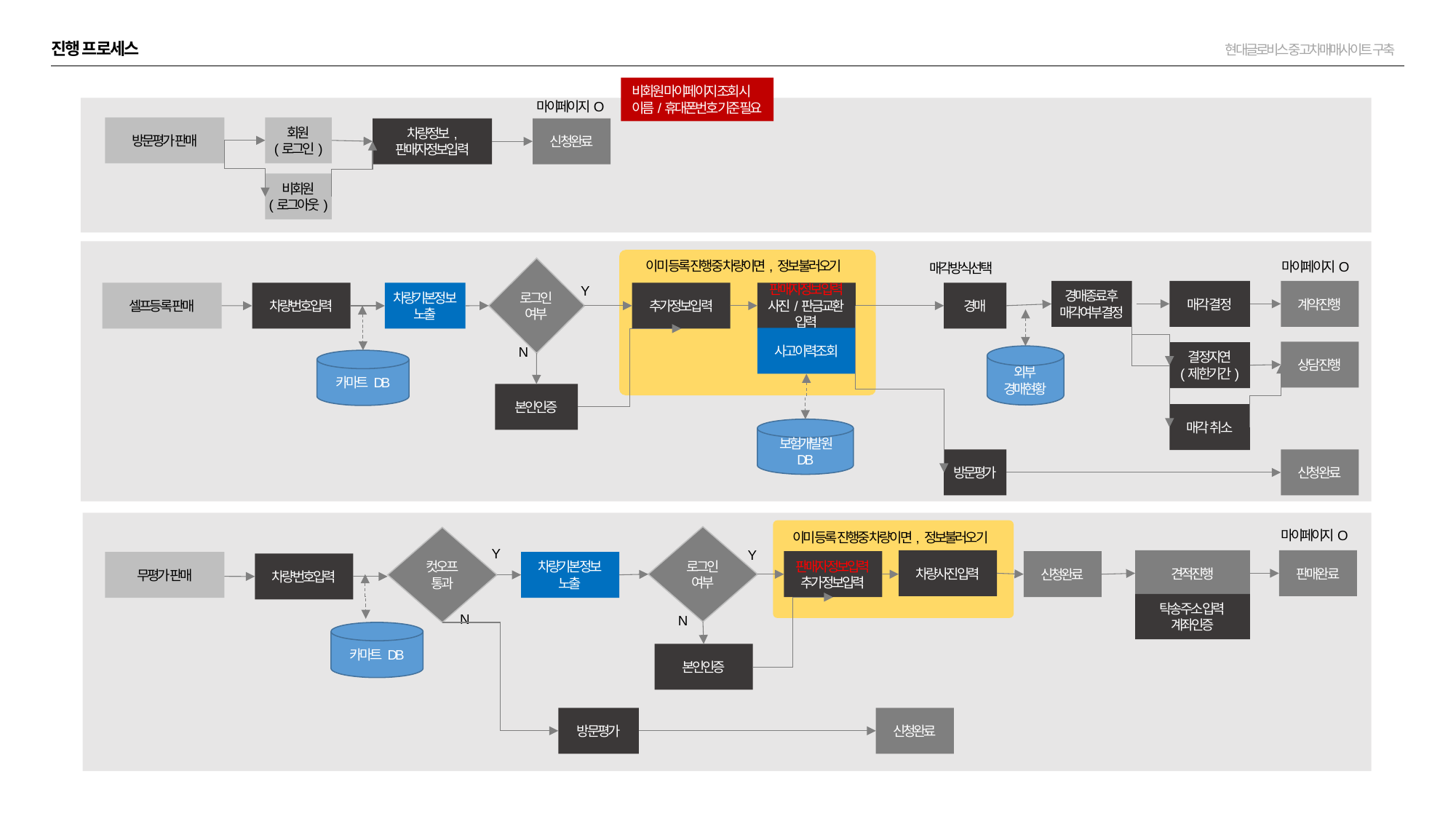

진행 프로세스
비회원 마이페이지 조회 시
이름/휴대폰번호 기준 필요
마이페이지O

방문평가 판매
회원
(로그인)
차량정보,
판매자정보입력
신청완료
비회원
(로그아웃)

이미 등록 진행중 차량이면, 정보불러오기
매각방식선택
로그인
여부
Y
매각 결정
계약진행
경매종료후
매각여부결정
셀프등록 판매
추가정보입력
판매자정보입력
사진/판금교환
입력
경매
차량번호입력
차량기본정보
노출
사고이력조회
N
상담진행
결정지연
(제한기간)
외부
경매현황
카마트 DB
본인인증
매각  취소
보험개발원 DB
방문평가
신청완료

이미 등록 진행중 차량이면, 정보불러오기
로그인
여부
컷오프
통과
Y
Y
차량사진입력
견적진행
판매완료
판매자정보입력
추가정보입력
신청완료
무평가 판매
차량기본정보
노출
차량번호입력
탁송주소 입력
계좌인증
N
N
카마트 DB
본인인증
방문평가
신청완료
마이페이지O
마이페이지O